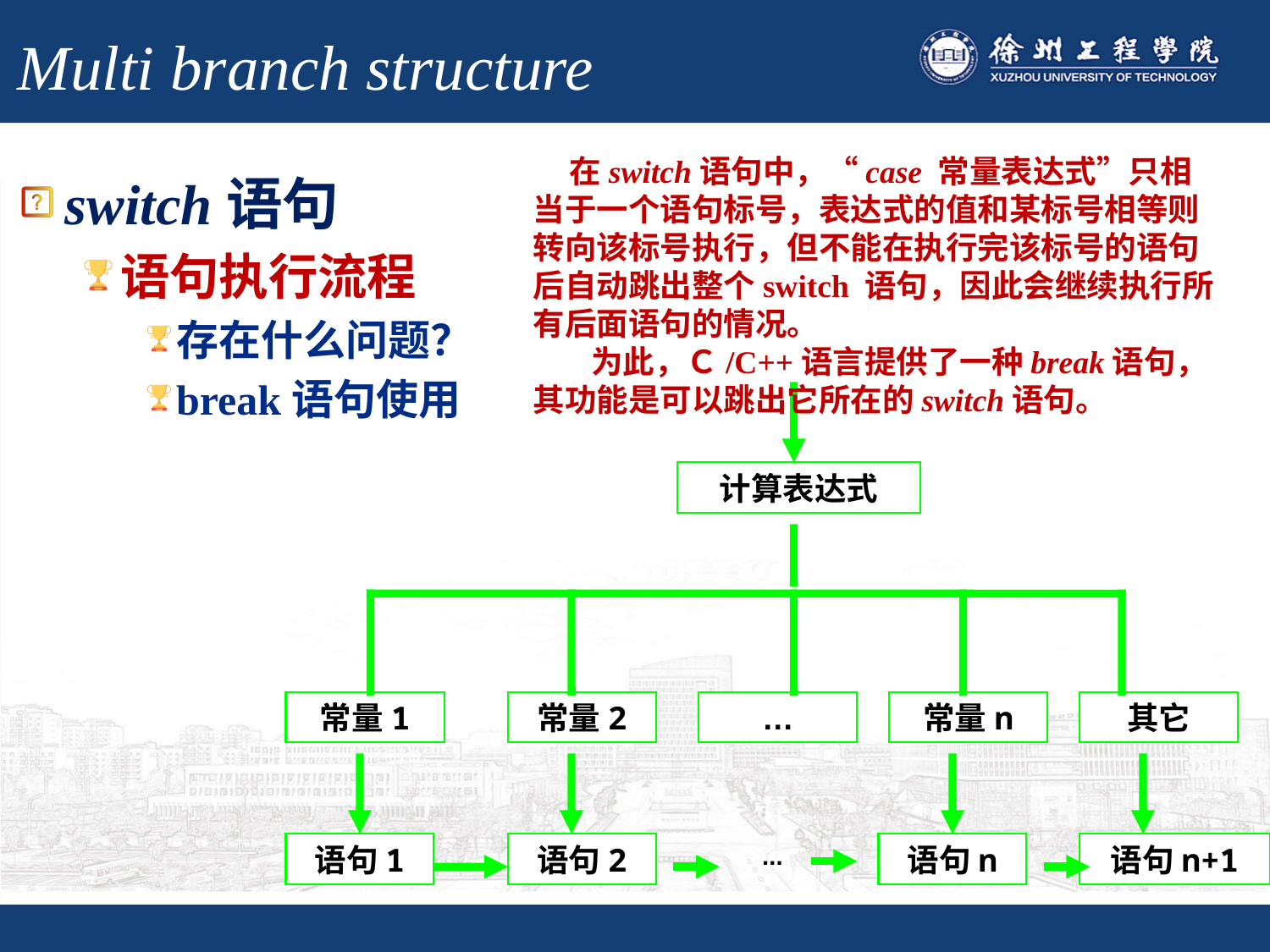

# Multi branch structure
    在switch语句中，“case 常量表达式”只相当于一个语句标号，表达式的值和某标号相等则转向该标号执行，但不能在执行完该标号的语句后自动跳出整个switch 语句，因此会继续执行所有后面语句的情况。
       为此，Ｃ/C++语言提供了一种break语句，其功能是可以跳出它所在的switch语句。
switch语句
语句执行流程
存在什么问题？
break语句使用

计算表达式

值

=
=
=
=
=
常量1
常量2
…
常量n
其它

语句1
语句2
语句n
语句n+1

...